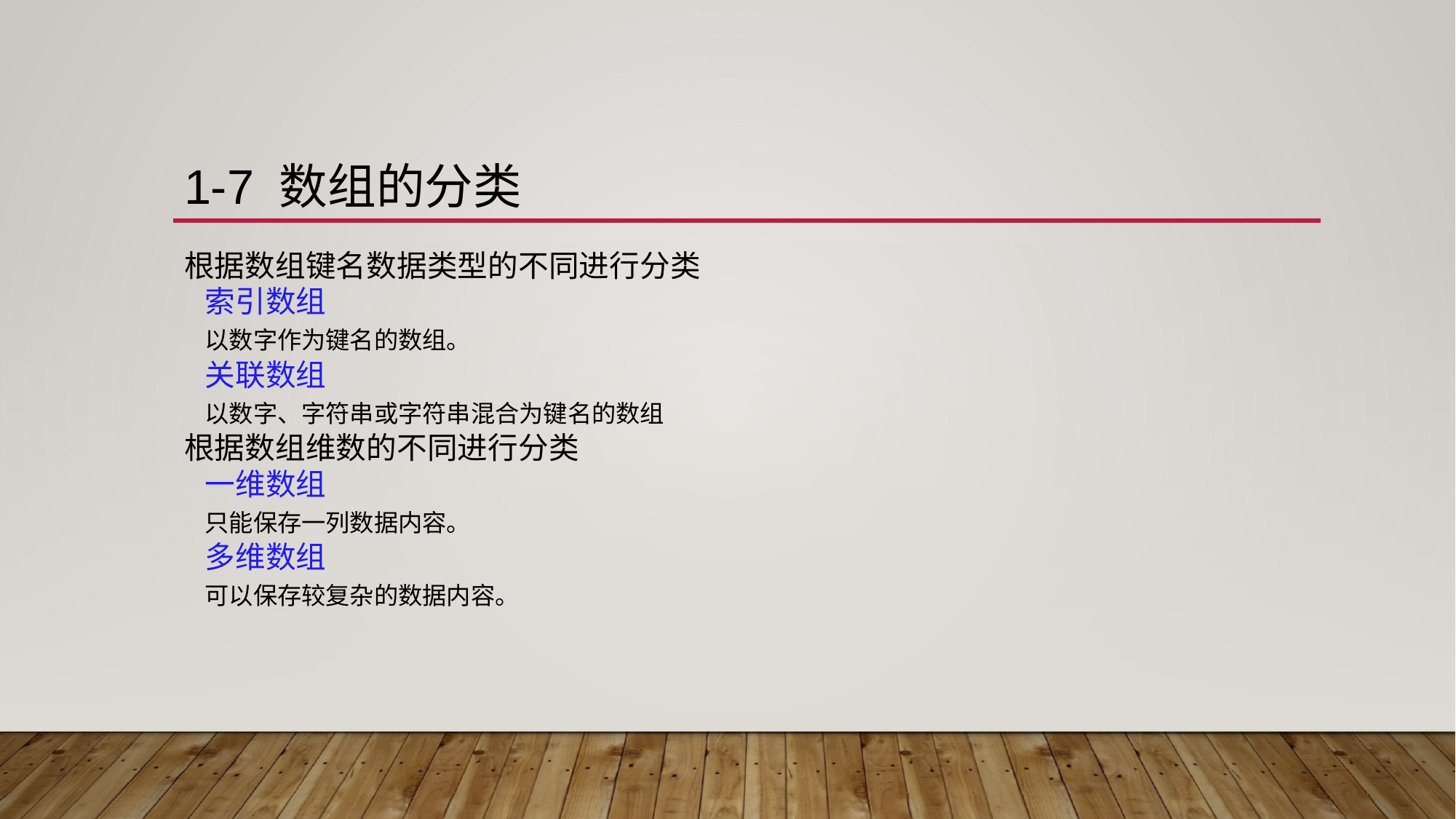

# 1-7 数组的分类
根据数组键名数据类型的不同进行分类
  索引数组
  以数字作为键名的数组。
  关联数组
  以数字、字符串或字符串混合为键名的数组
根据数组维数的不同进行分类
  一维数组
  只能保存一列数据内容。
  多维数组
  可以保存较复杂的数据内容。